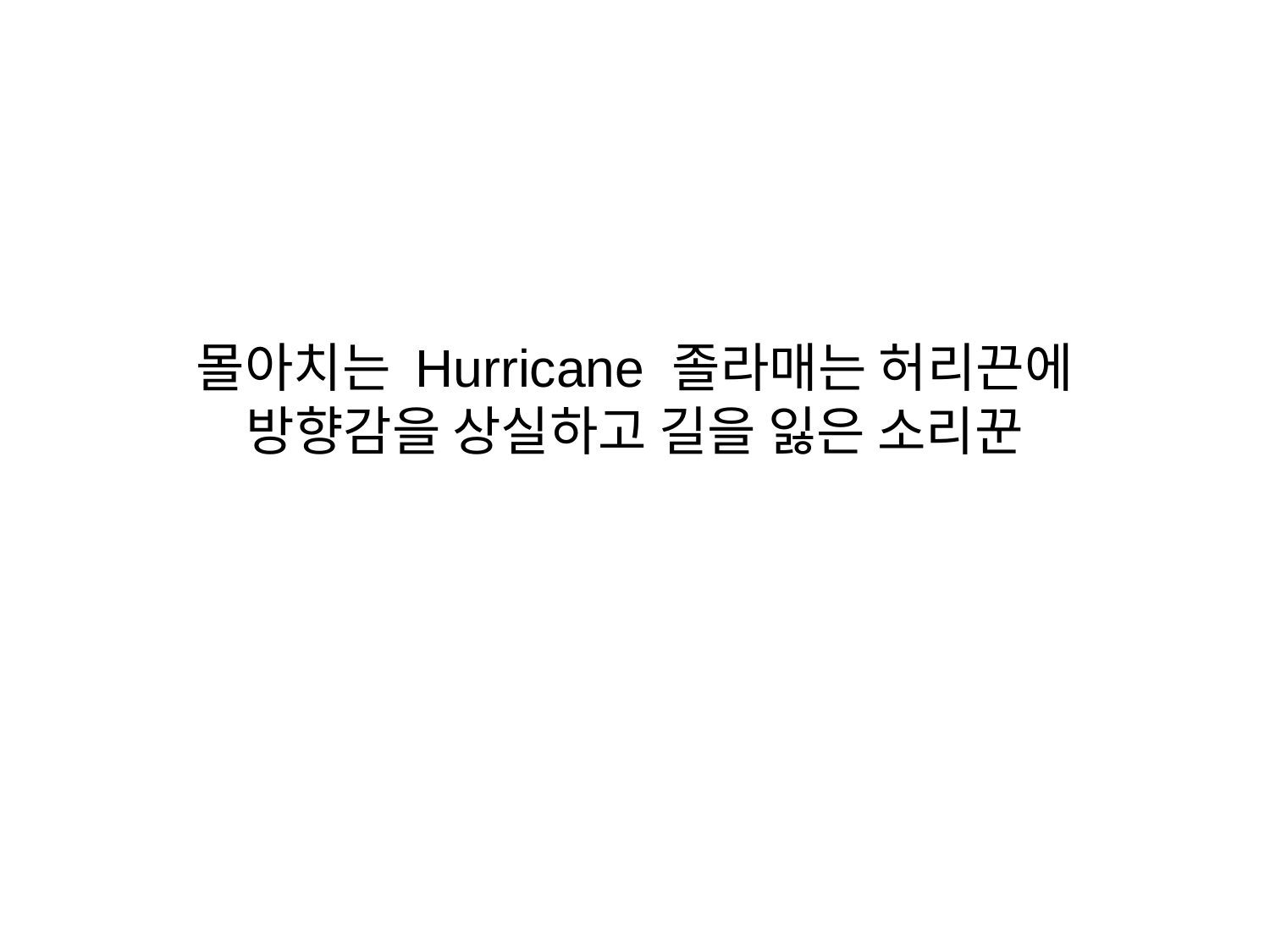

# 몰아치는 Hurricane 졸라매는 허리끈에 방향감을 상실하고 길을 잃은 소리꾼